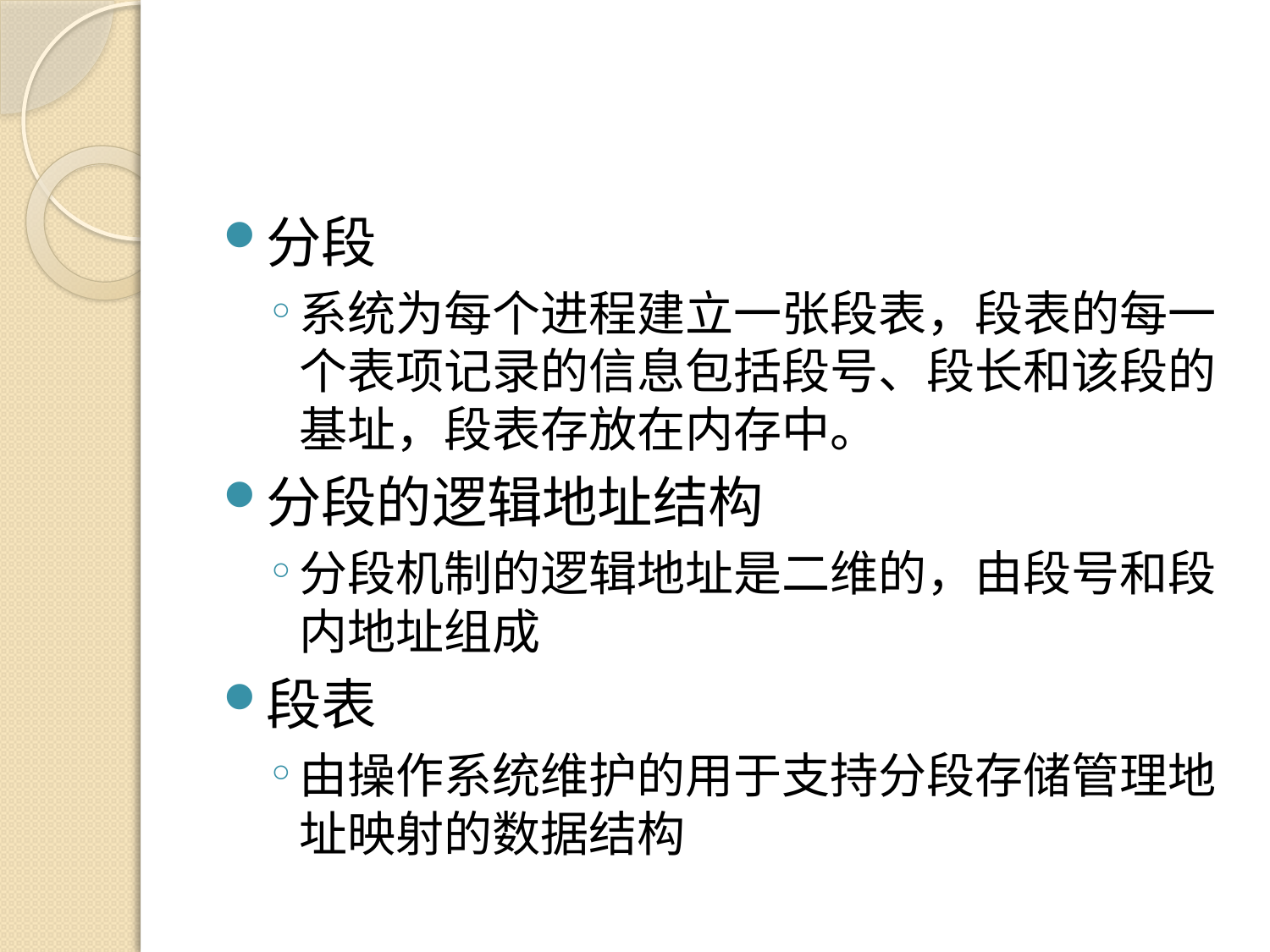

#
分段
系统为每个进程建立一张段表，段表的每一个表项记录的信息包括段号、段长和该段的基址，段表存放在内存中。
分段的逻辑地址结构
分段机制的逻辑地址是二维的，由段号和段内地址组成
段表
由操作系统维护的用于支持分段存储管理地址映射的数据结构